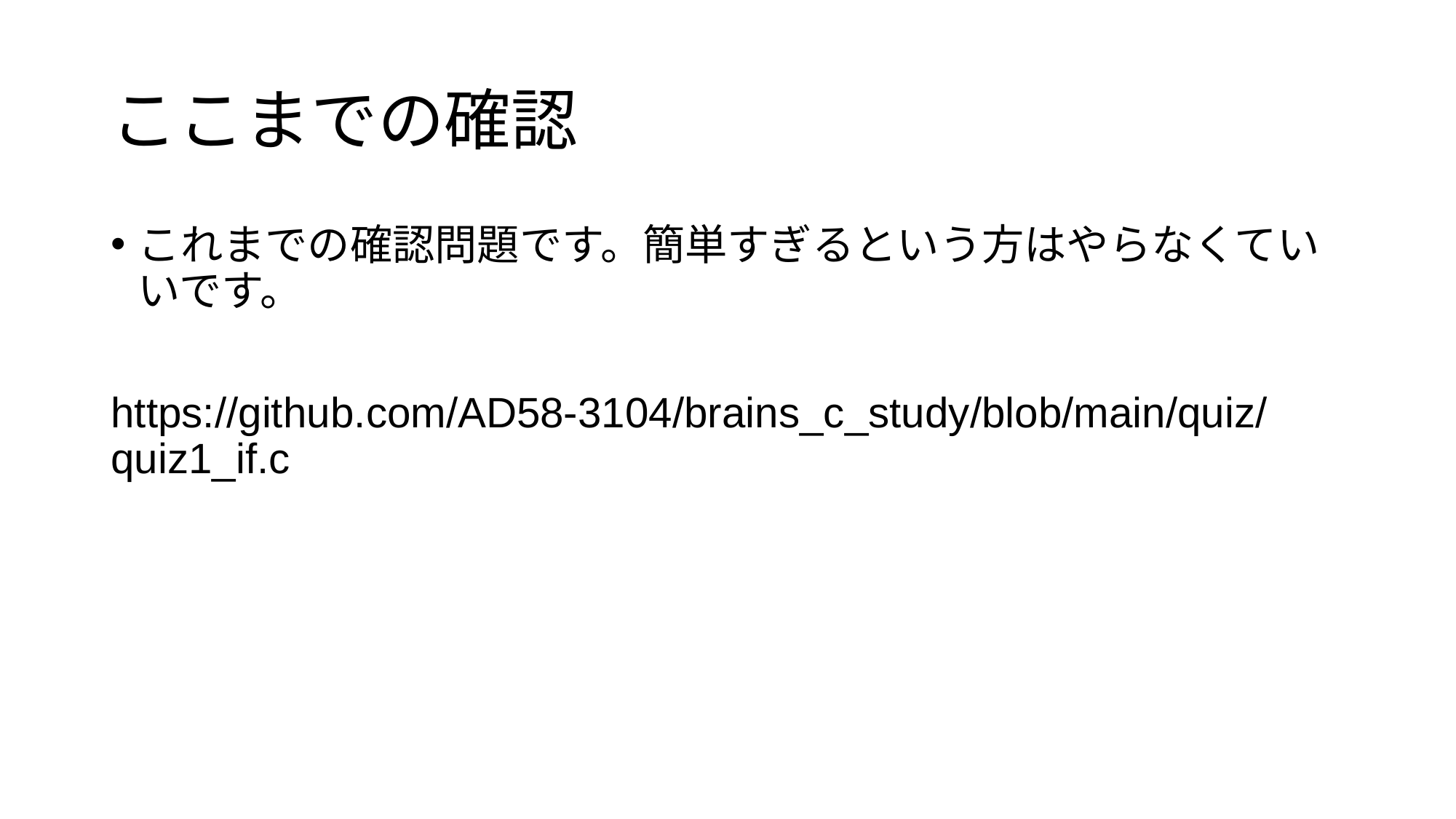

# ここまでの確認
これまでの確認問題です。簡単すぎるという方はやらなくていいです。

https://github.com/AD58-3104/brains_c_study/blob/main/quiz/quiz1_if.c